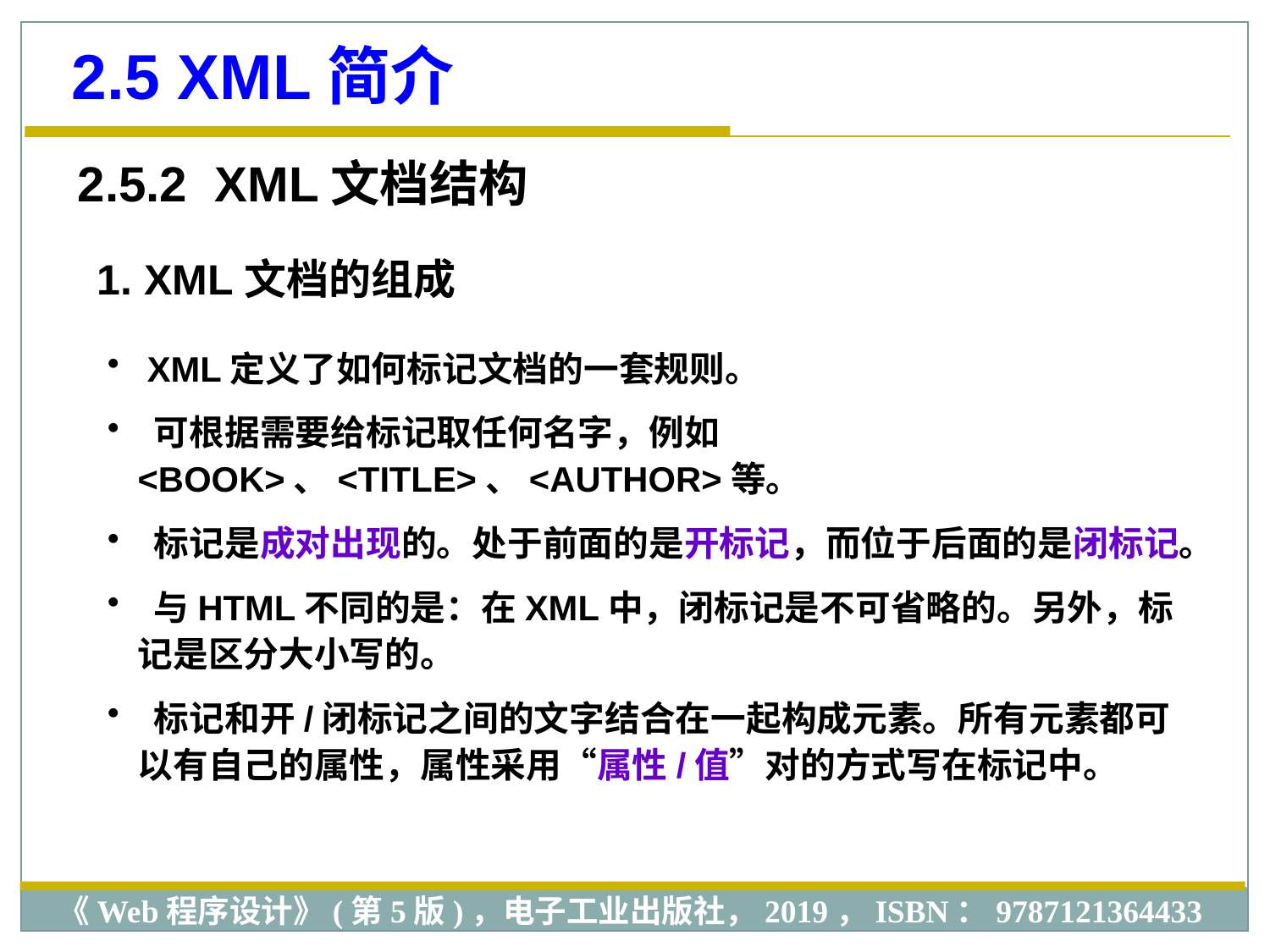

2.5 XML简介
2.5.2  XML文档结构
1. XML文档的组成
 XML定义了如何标记文档的一套规则。
 可根据需要给标记取任何名字，例如<BOOK>、<TITLE>、<AUTHOR>等。
 标记是成对出现的。处于前面的是开标记，而位于后面的是闭标记。
 与HTML不同的是：在XML中，闭标记是不可省略的。另外，标记是区分大小写的。
 标记和开/闭标记之间的文字结合在一起构成元素。所有元素都可以有自己的属性，属性采用“属性/值”对的方式写在标记中。